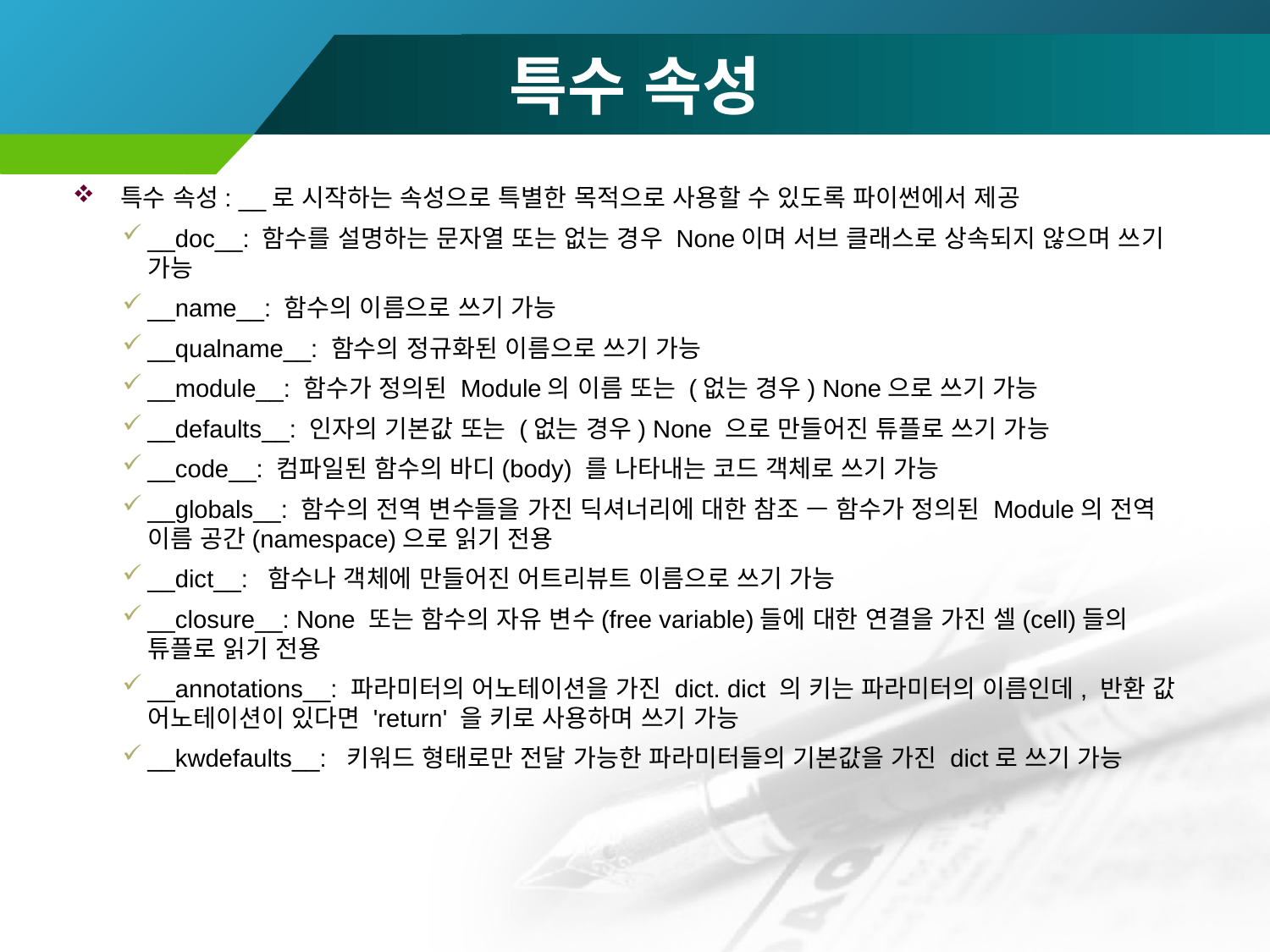

# 특수 속성
특수 속성: __로 시작하는 속성으로 특별한 목적으로 사용할 수 있도록 파이썬에서 제공
__doc__: 함수를 설명하는 문자열 또는 없는 경우 None이며 서브 클래스로 상속되지 않으며 쓰기 가능
__name__: 함수의 이름으로 쓰기 가능
__qualname__: 함수의 정규화된 이름으로 쓰기 가능
__module__: 함수가 정의된 Module의 이름 또는 (없는 경우) None으로 쓰기 가능
__defaults__: 인자의 기본값 또는 (없는 경우) None 으로 만들어진 튜플로 쓰기 가능
__code__: 컴파일된 함수의 바디(body) 를 나타내는 코드 객체로 쓰기 가능
__globals__: 함수의 전역 변수들을 가진 딕셔너리에 대한 참조 — 함수가 정의된 Module의 전역 이름 공간(namespace)으로 읽기 전용
__dict__:  함수나 객체에 만들어진 어트리뷰트 이름으로 쓰기 가능
__closure__: None 또는 함수의 자유 변수(free variable)들에 대한 연결을 가진 셀(cell)들의 튜플로 읽기 전용
__annotations__: 파라미터의 어노테이션을 가진 dict. dict 의 키는 파라미터의 이름인데, 반환 값 어노테이션이 있다면 'return' 을 키로 사용하며 쓰기 가능
__kwdefaults__:  키워드 형태로만 전달 가능한 파라미터들의 기본값을 가진 dict로 쓰기 가능